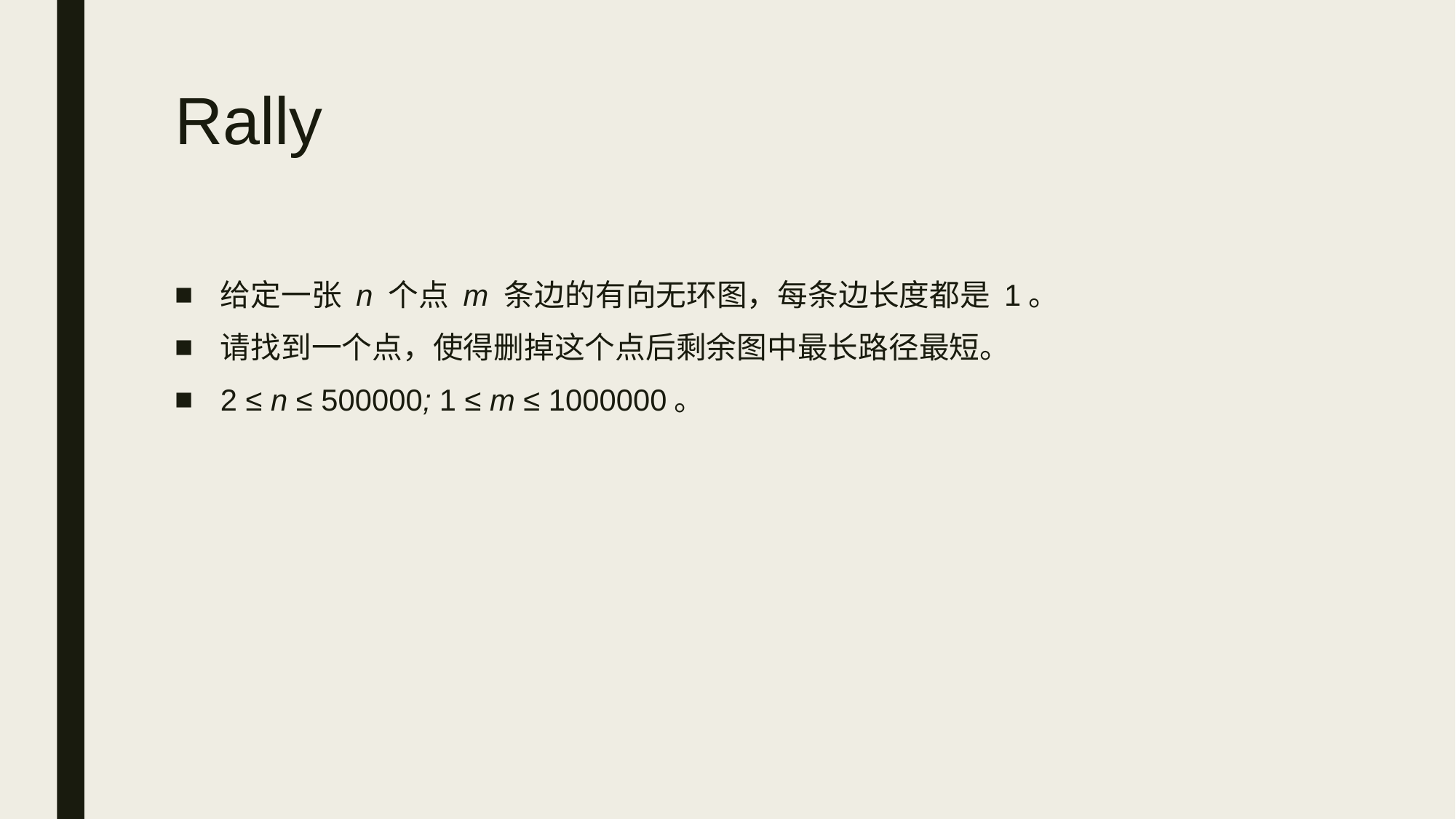

# Rally
给定一张 n 个点 m 条边的有向无环图，每条边长度都是 1。
请找到一个点，使得删掉这个点后剩余图中最长路径最短。
2 ≤ n ≤ 500000; 1 ≤ m ≤ 1000000。